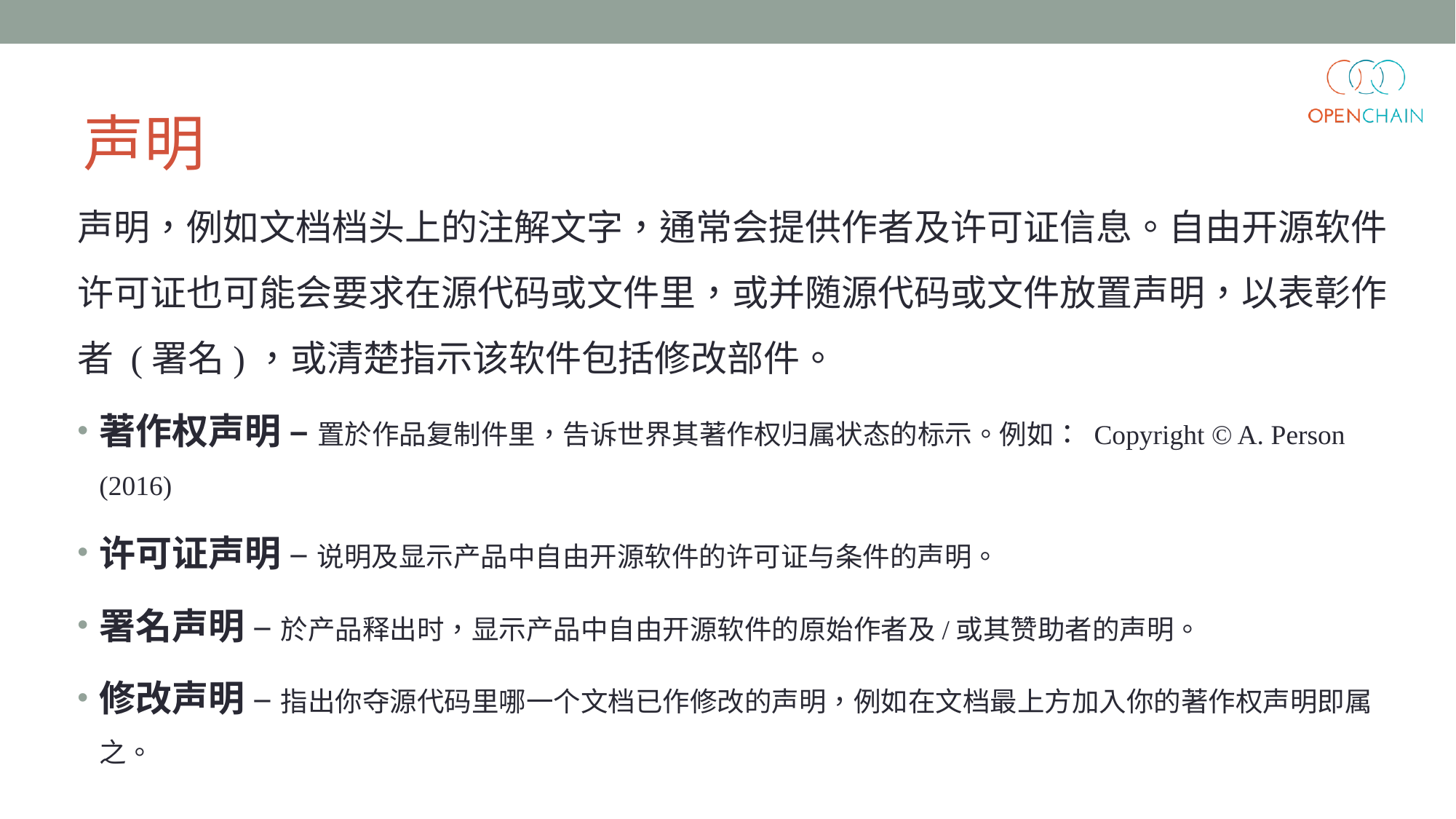

# 声明
声明，例如文档档头上的注解文字，通常会提供作者及许可证信息。自由开源软件许可证也可能会要求在源代码或文件里，或并随源代码或文件放置声明，以表彰作者 (署名)，或清楚指示该软件包括修改部件。
著作权声明 – 置於作品复制件里，告诉世界其著作权归属状态的标示。例如： Copyright © A. Person (2016)
许可证声明 – 说明及显示产品中自由开源软件的许可证与条件的声明。
署名声明 – 於产品释出时，显示产品中自由开源软件的原始作者及/或其赞助者的声明。
修改声明 – 指出你夺源代码里哪一个文档已作修改的声明，例如在文档最上方加入你的著作权声明即属之。